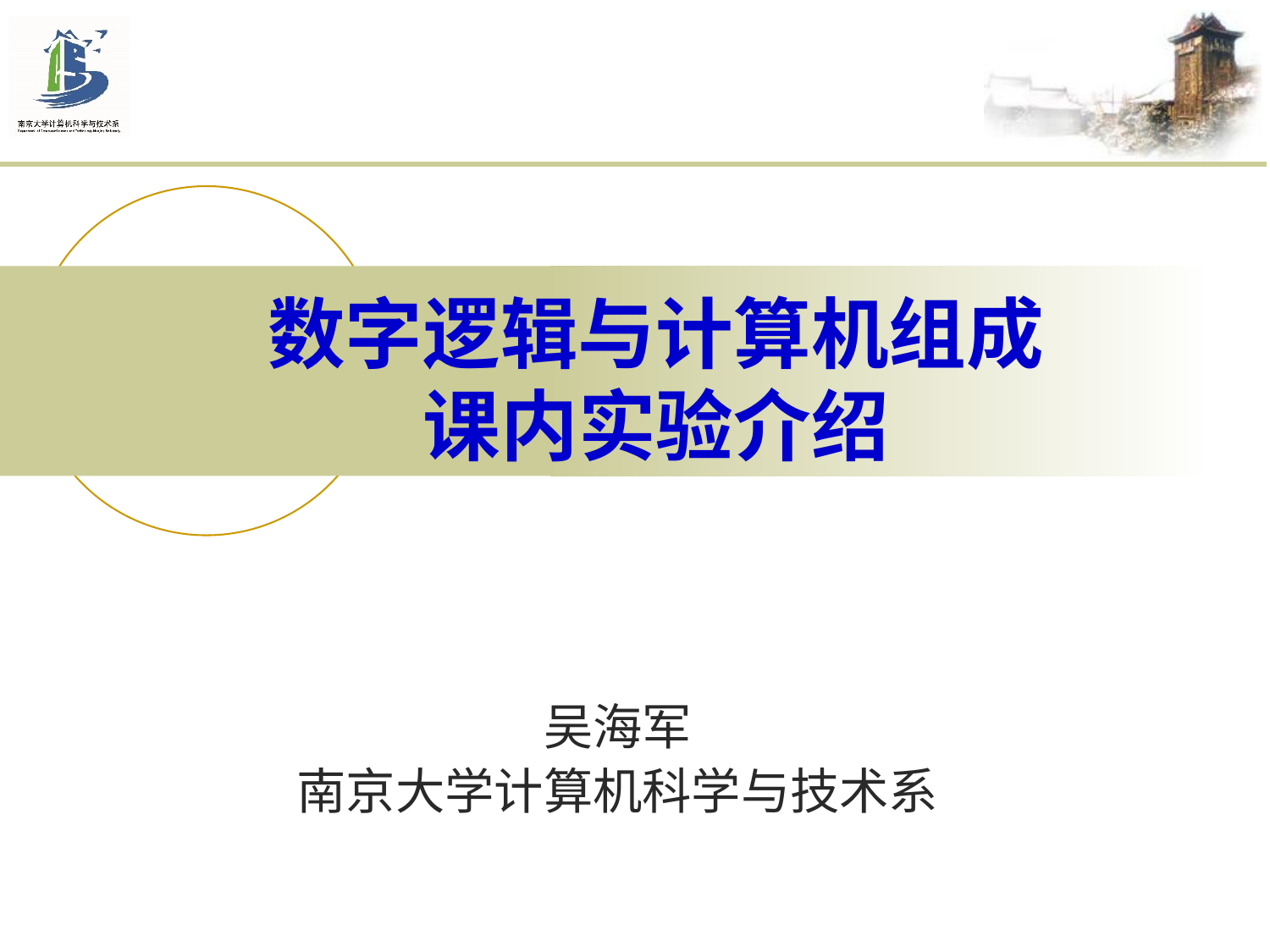

# 数字逻辑与计算机组成 课内实验介绍

吴海军
南京大学计算机科学与技术系